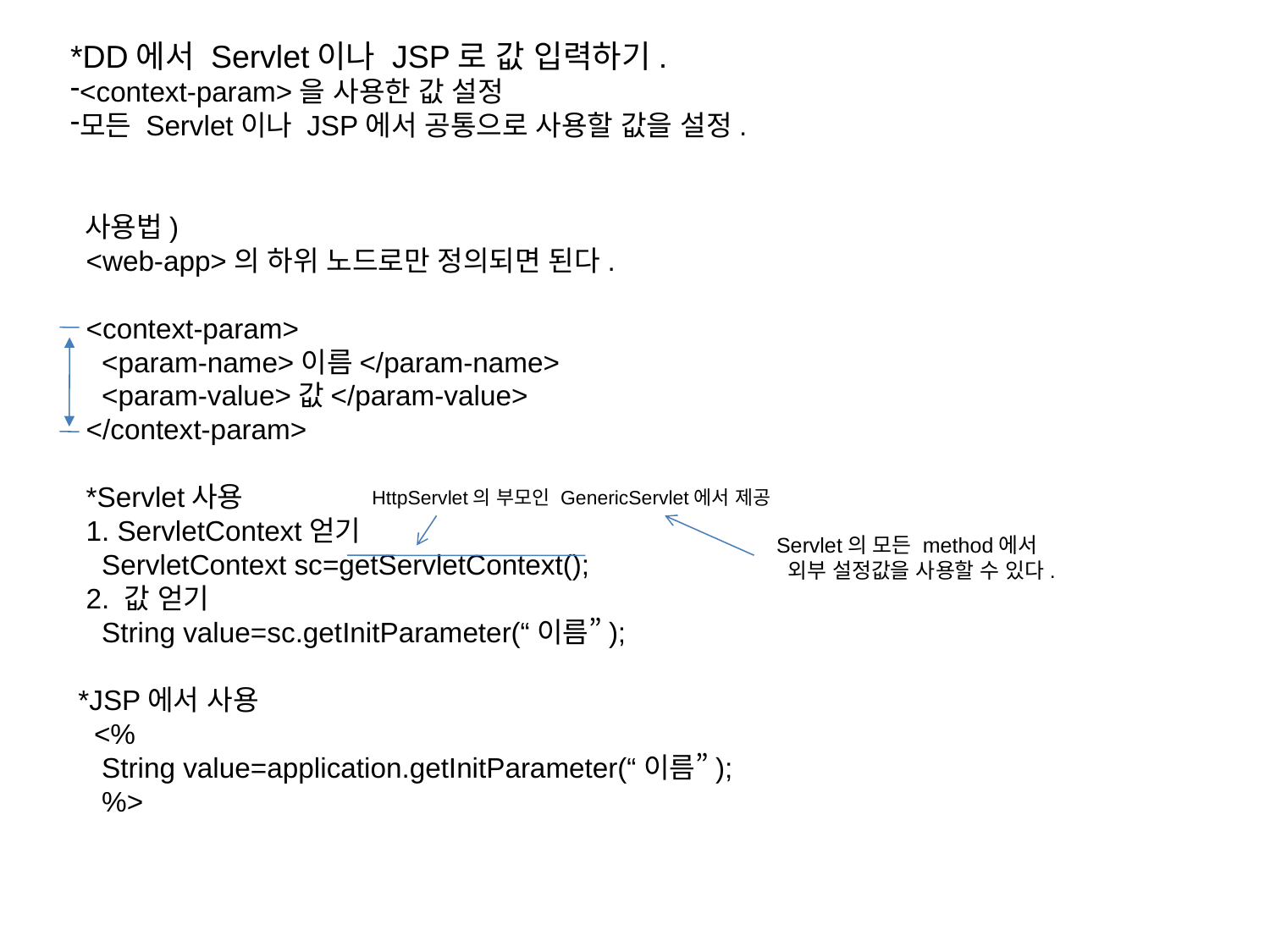

*DD에서 Servlet이나 JSP로 값 입력하기.
<context-param>을 사용한 값 설정
모든 Servlet이나 JSP에서 공통으로 사용할 값을 설정.

 사용법)
  <web-app>의 하위 노드로만 정의되면 된다.

  <context-param>
    <param-name>이름</param-name>
    <param-value>값</param-value>
  </context-param>

  *Servlet사용
  1. ServletContext얻기
    ServletContext sc=getServletContext();
  2. 값 얻기
    String value=sc.getInitParameter(“이름”);

 *JSP에서 사용
   <%
    String value=application.getInitParameter(“이름”);
    %>

HttpServlet의 부모인 GenericServlet에서 제공
Servlet의 모든 method에서
 외부 설정값을 사용할 수 있다.